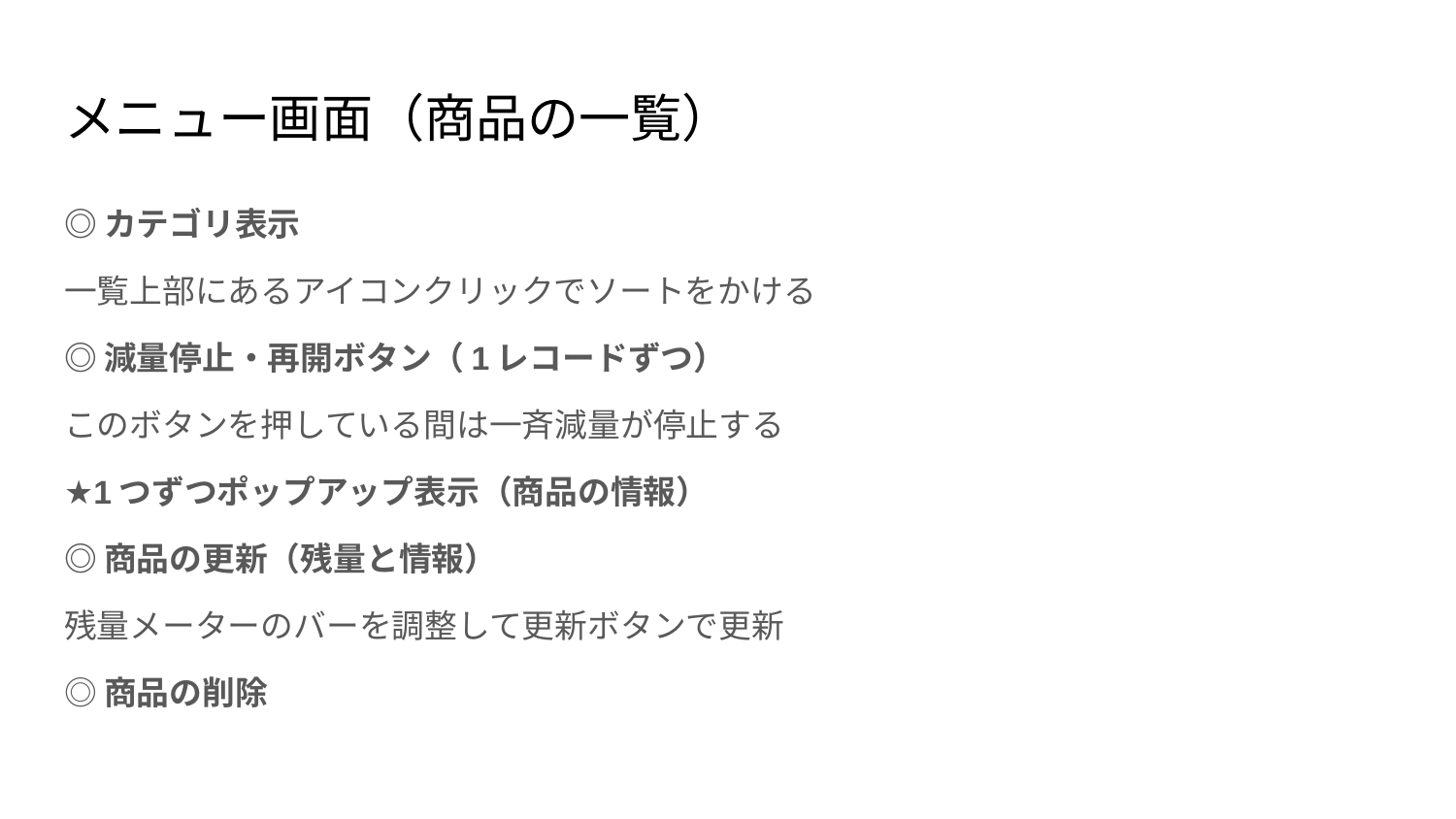

# メニュー画面（商品の一覧）
◎カテゴリ表示
一覧上部にあるアイコンクリックでソートをかける
◎減量停止・再開ボタン（1レコードずつ）
このボタンを押している間は一斉減量が停止する
★1つずつポップアップ表示（商品の情報）
◎商品の更新（残量と情報）
残量メーターのバーを調整して更新ボタンで更新
◎商品の削除